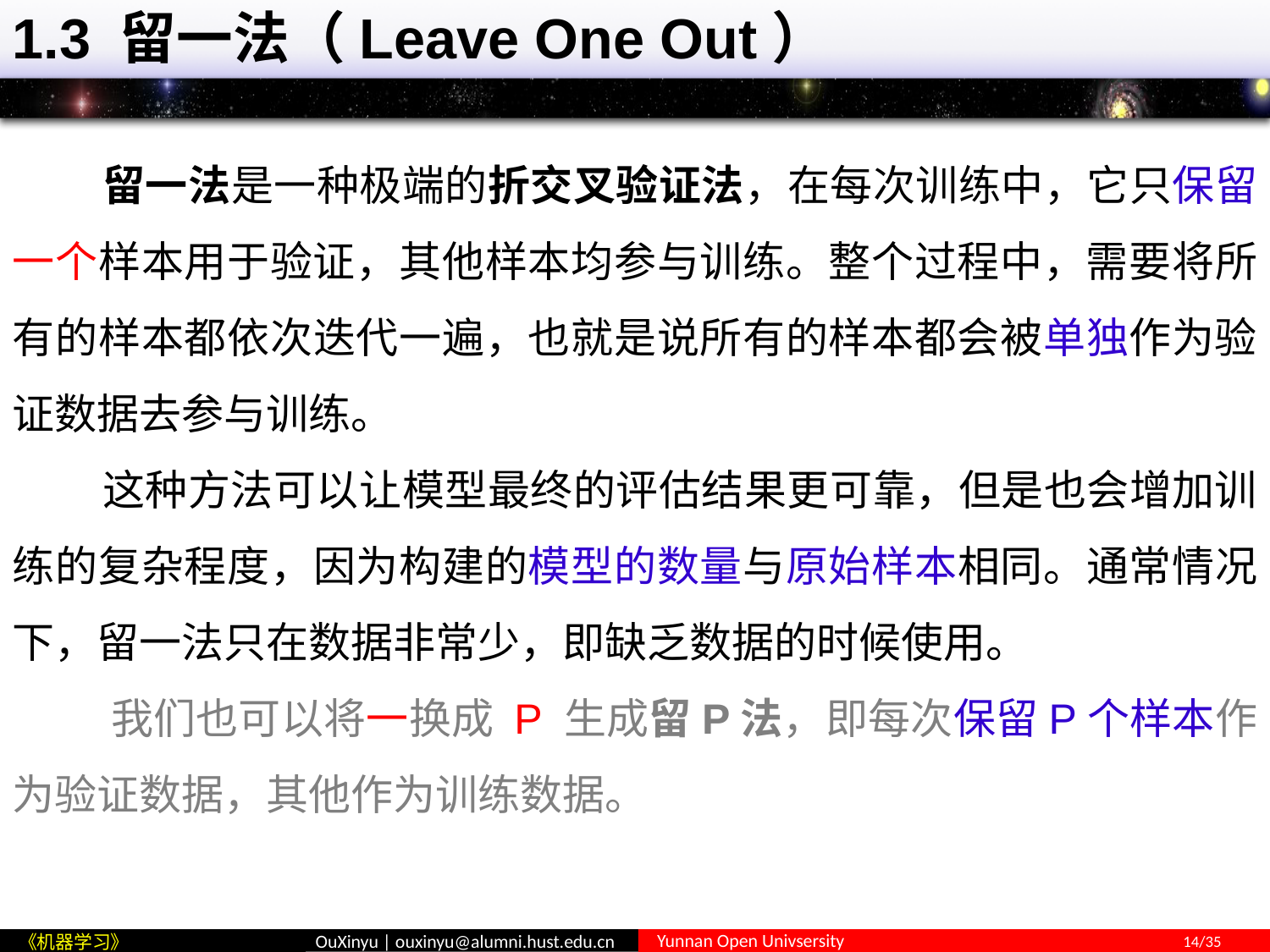

# 1.3 留一法（Leave One Out）
        留一法是一种极端的折交叉验证法，在每次训练中，它只保留一个样本用于验证，其他样本均参与训练。整个过程中，需要将所有的样本都依次迭代一遍，也就是说所有的样本都会被单独作为验证数据去参与训练。
        这种方法可以让模型最终的评估结果更可靠，但是也会增加训练的复杂程度，因为构建的模型的数量与原始样本相同。通常情况下，留一法只在数据非常少，即缺乏数据的时候使用。
         我们也可以将一换成 P 生成留P法，即每次保留P个样本作为验证数据，其他作为训练数据。